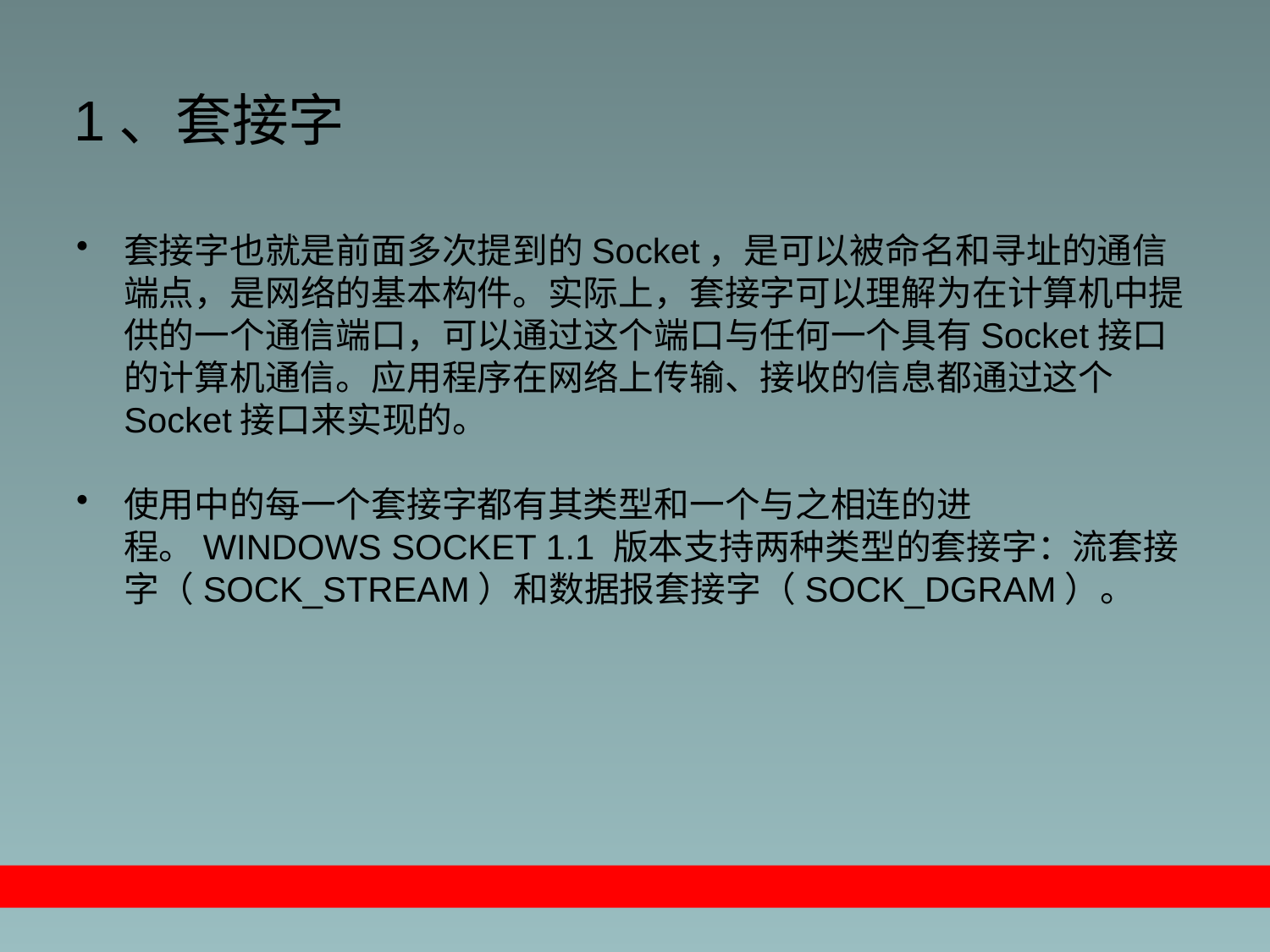

# 1、套接字
套接字也就是前面多次提到的Socket，是可以被命名和寻址的通信端点，是网络的基本构件。实际上，套接字可以理解为在计算机中提供的一个通信端口，可以通过这个端口与任何一个具有Socket接口的计算机通信。应用程序在网络上传输、接收的信息都通过这个Socket接口来实现的。
使用中的每一个套接字都有其类型和一个与之相连的进程。WINDOWS SOCKET 1.1 版本支持两种类型的套接字：流套接字（SOCK_STREAM）和数据报套接字（SOCK_DGRAM）。